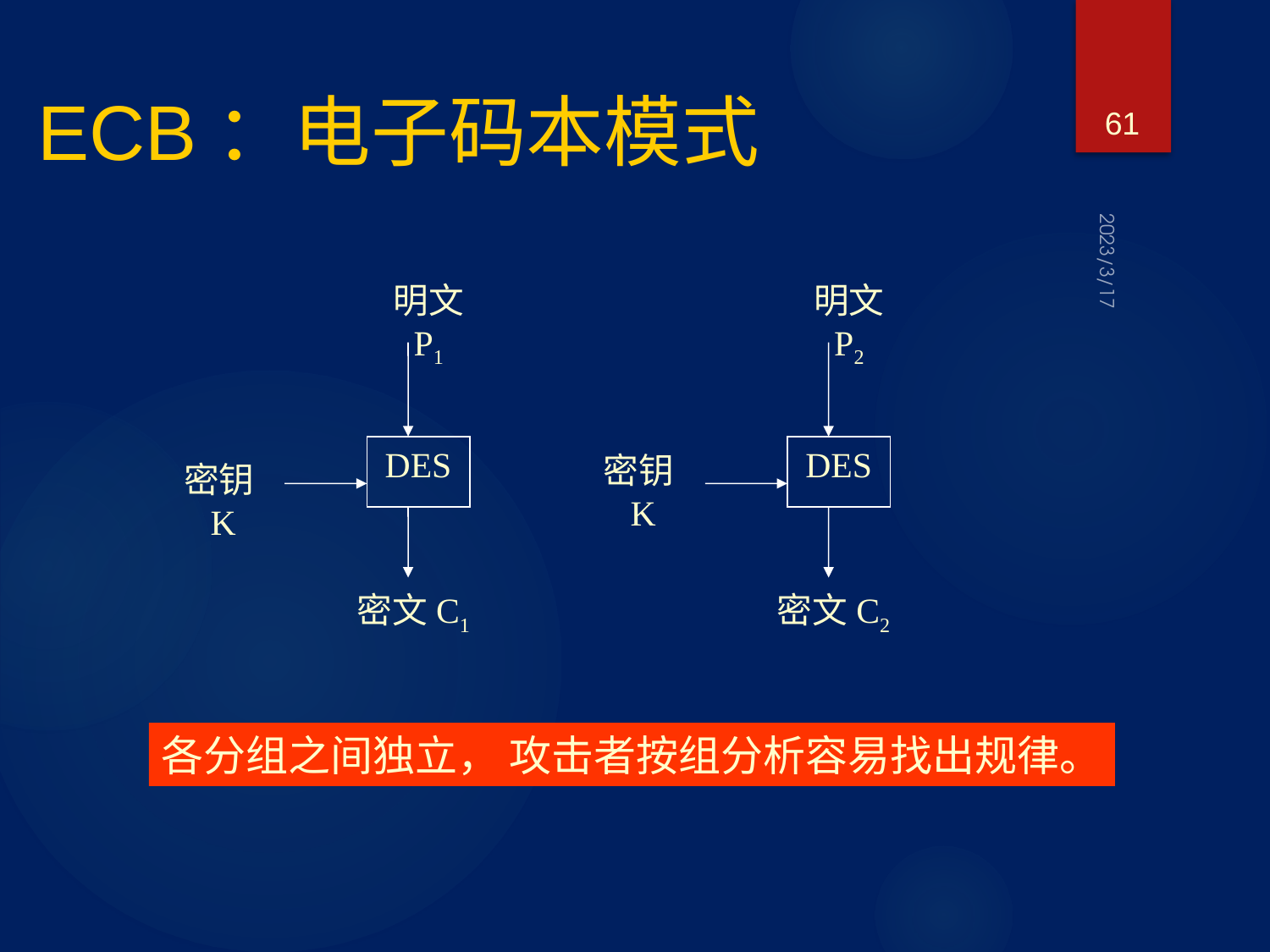

61
ECB：电子码本模式
2023/3/17
明文 P1
明文 P2

DES
DES
密钥K
密钥K

密文C1

密文C2

各分组之间独立， 攻击者按组分析容易找出规律。